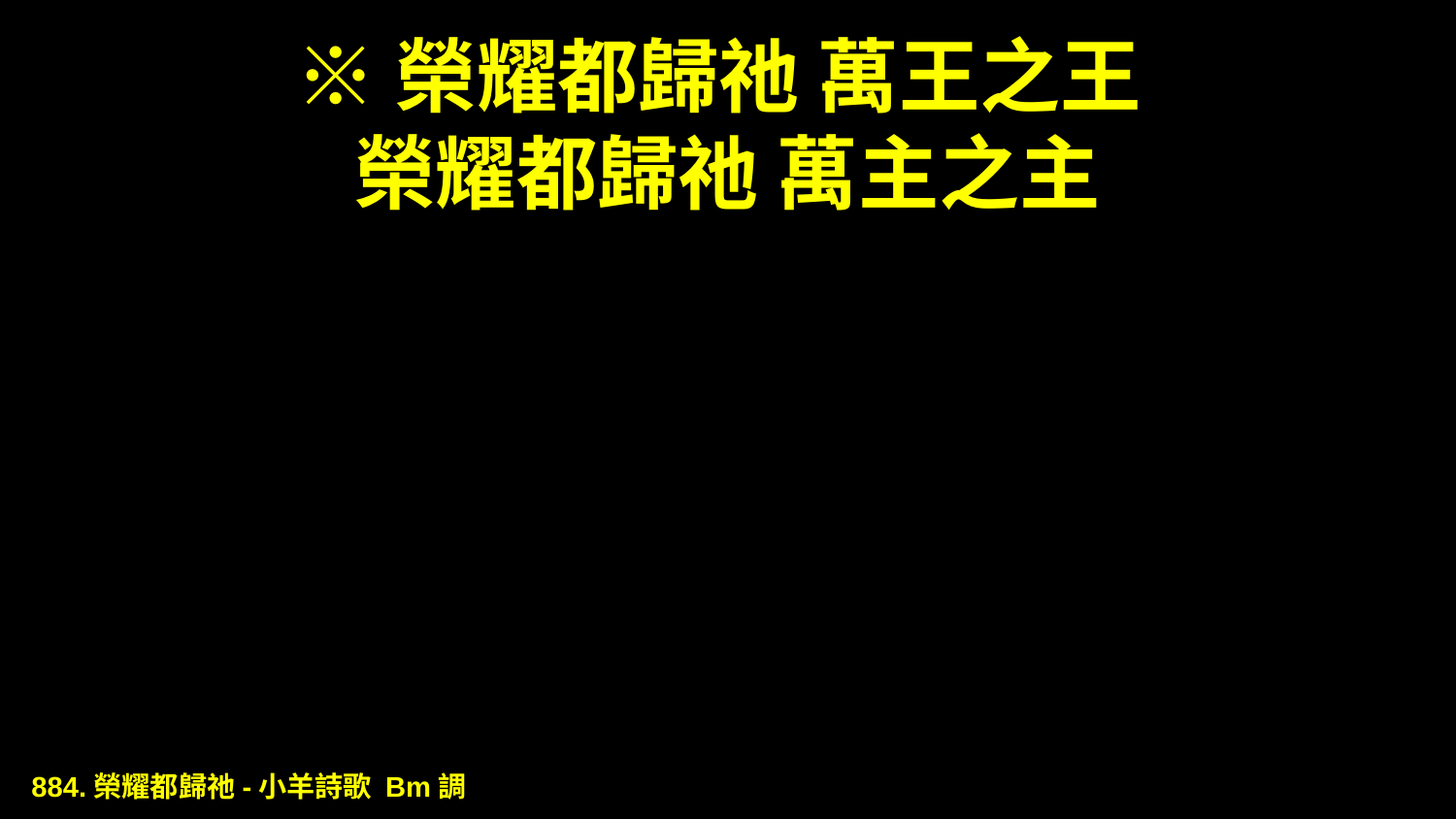

# ※榮耀都歸祂 萬王之王 榮耀都歸祂 萬主之主
884.榮耀都歸祂-小羊詩歌 Bm調